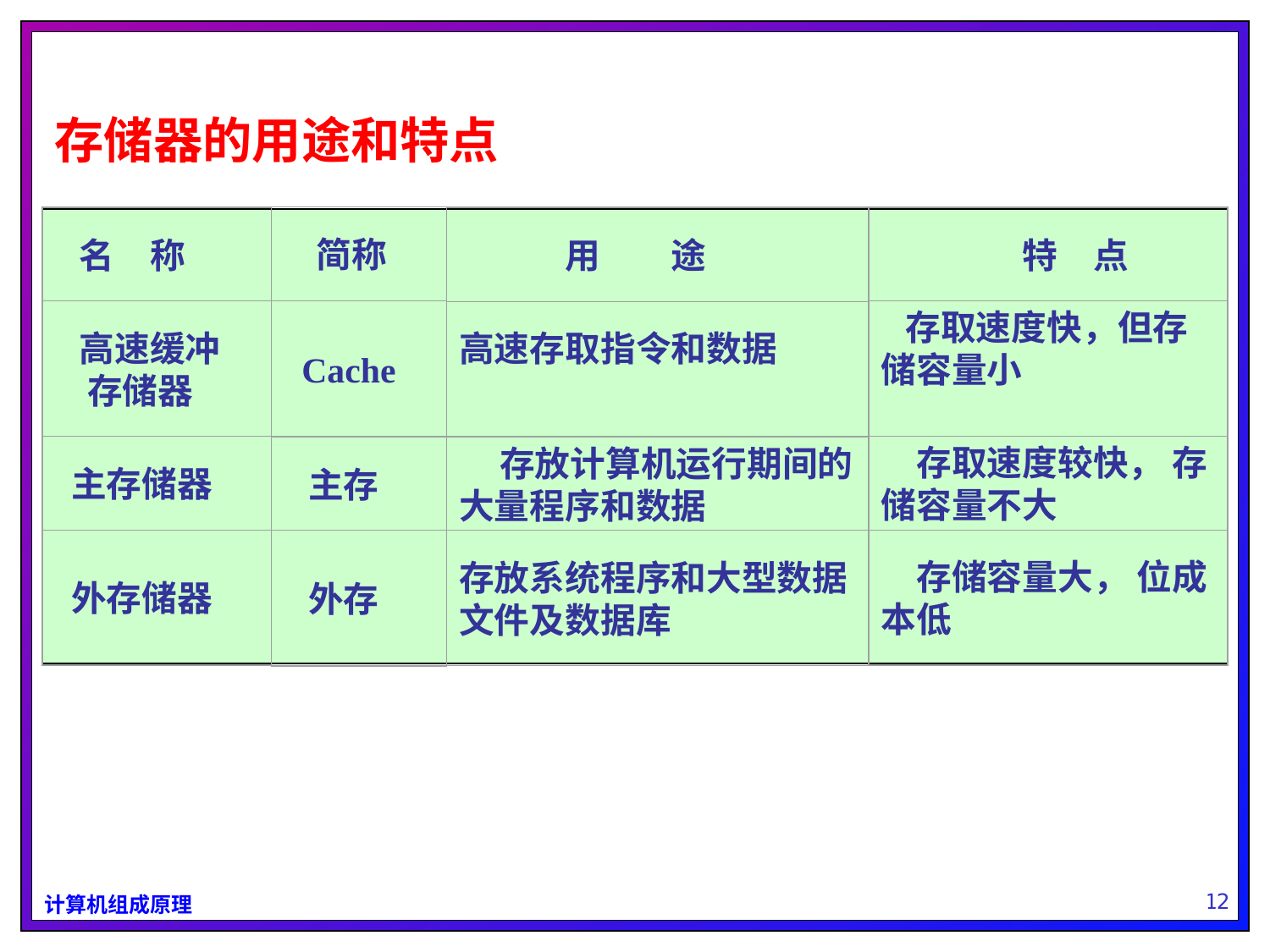

存储器的用途和特点

   简称

  Cache

  主存

  外存

  名　称

  高速缓冲
   存储器

 主存储器

 外存储器

　　　　特　点

  存取速度快，但存储容量小

　存取速度较快， 存储容量不大

　存储容量大， 位成本低

　　　用　　途

高速存取指令和数据

    存放计算机运行期间的大量程序和数据

存放系统程序和大型数据文件及数据库